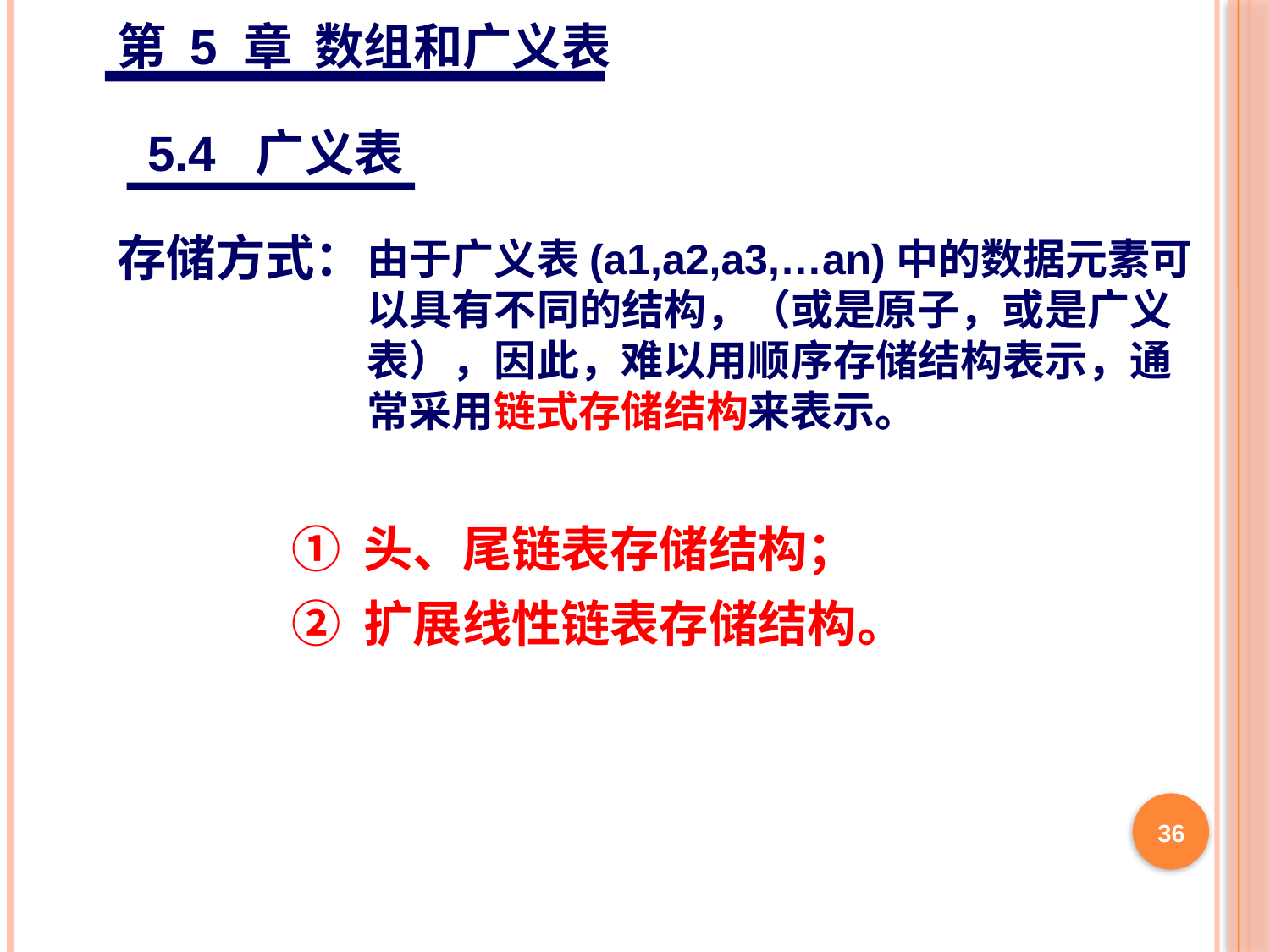

第 5 章  数组和广义表

5.4  广义表

存储方式：
由于广义表(a1,a2,a3,…an)中的数据元素可以具有不同的结构，（或是原子，或是广义表），因此，难以用顺序存储结构表示，通常采用链式存储结构来表示。
① 头、尾链表存储结构；
② 扩展线性链表存储结构。
36